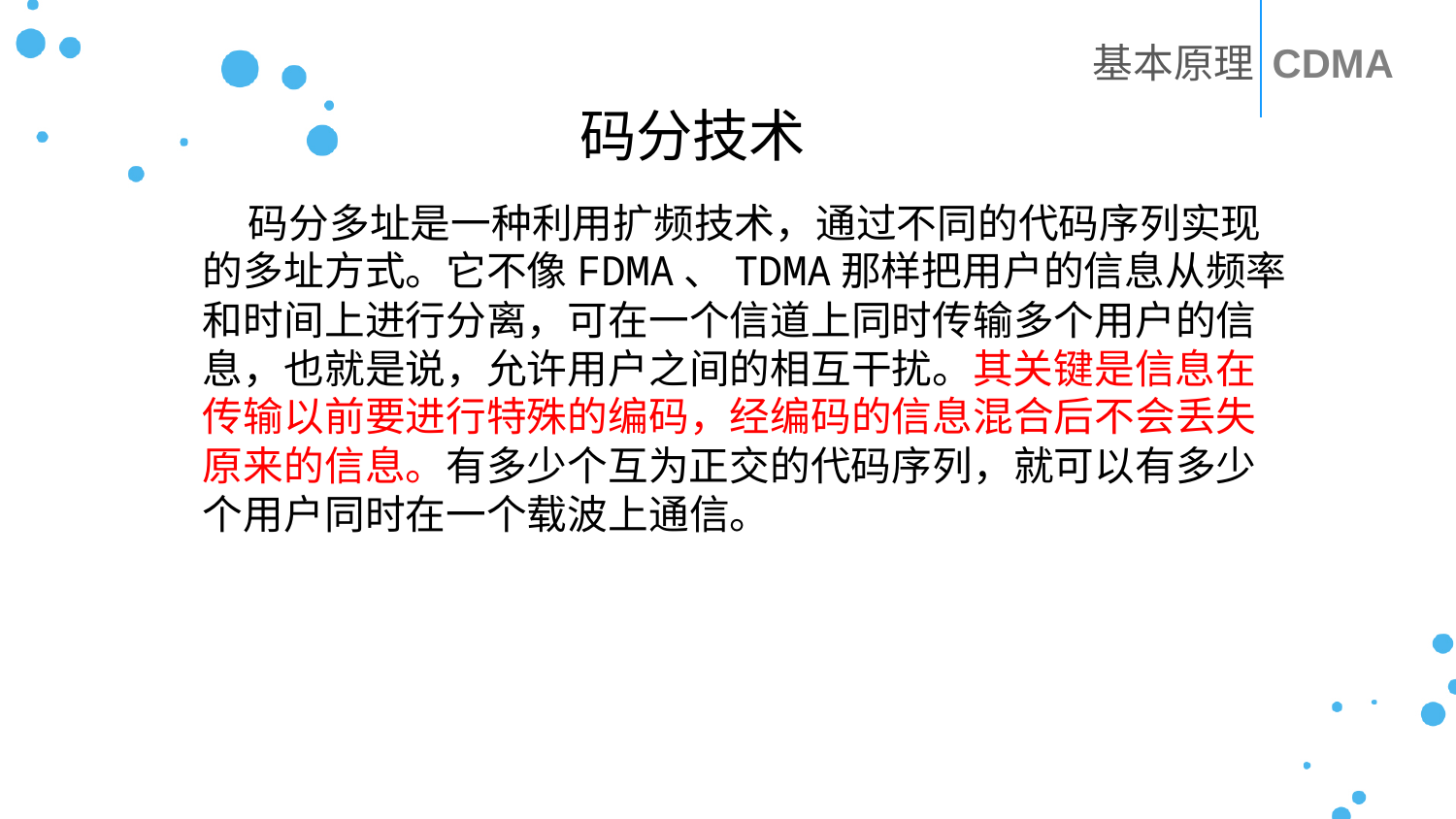

基本原理
CDMA
码分技术
PPT模板下载：www.1ppt.com/moban/     行业PPT模板：www.1ppt.com/hangye/
节日PPT模板：www.1ppt.com/jieri/           PPT素材下载：www.1ppt.com/sucai/
PPT背景图片：www.1ppt.com/beijing/      PPT图表下载：www.1ppt.com/tubiao/
优秀PPT下载：www.1ppt.com/xiazai/        PPT教程： www.1ppt.com/powerpoint/
Word教程： www.1ppt.com/word/              Excel教程：www.1ppt.com/excel/
资料下载：www.1ppt.com/ziliao/                PPT课件下载：www.1ppt.com/kejian/
范文下载：www.1ppt.com/fanwen/             试卷下载：www.1ppt.com/shiti/
教案下载：www.1ppt.com/jiaoan/        PPT论坛：www.1ppt.cn

    码分多址是一种利用扩频技术，通过不同的代码序列实现的多址方式。它不像FDMA、TDMA那样把用户的信息从频率和时间上进行分离，可在一个信道上同时传输多个用户的信息，也就是说，允许用户之间的相互干扰。其关键是信息在传输以前要进行特殊的编码，经编码的信息混合后不会丢失原来的信息。有多少个互为正交的代码序列，就可以有多少个用户同时在一个载波上通信。